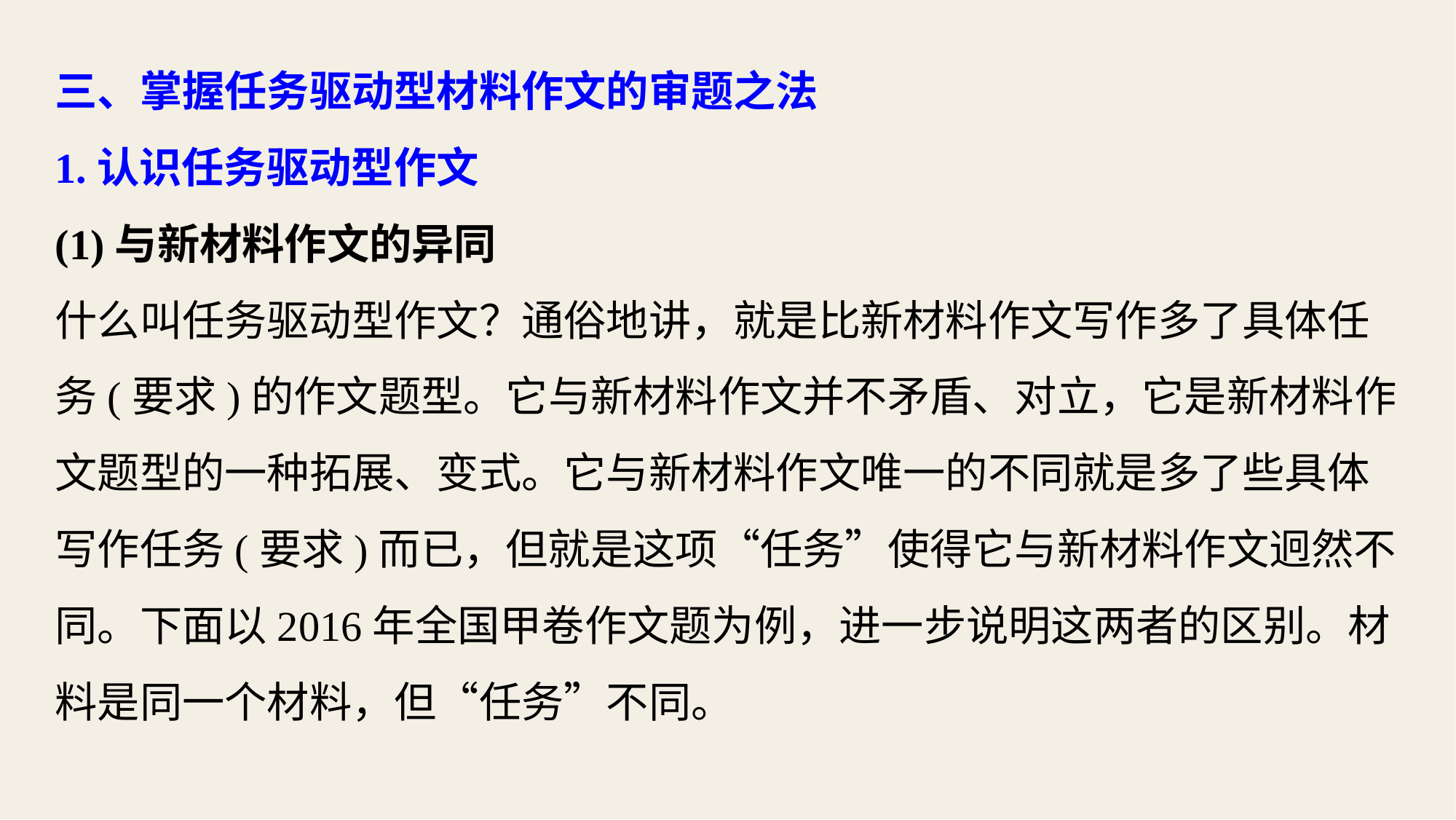

三、掌握任务驱动型材料作文的审题之法
1.认识任务驱动型作文
(1)与新材料作文的异同
什么叫任务驱动型作文？通俗地讲，就是比新材料作文写作多了具体任务(要求)的作文题型。它与新材料作文并不矛盾、对立，它是新材料作文题型的一种拓展、变式。它与新材料作文唯一的不同就是多了些具体写作任务(要求)而已，但就是这项“任务”使得它与新材料作文迥然不同。下面以2016年全国甲卷作文题为例，进一步说明这两者的区别。材料是同一个材料，但“任务”不同。